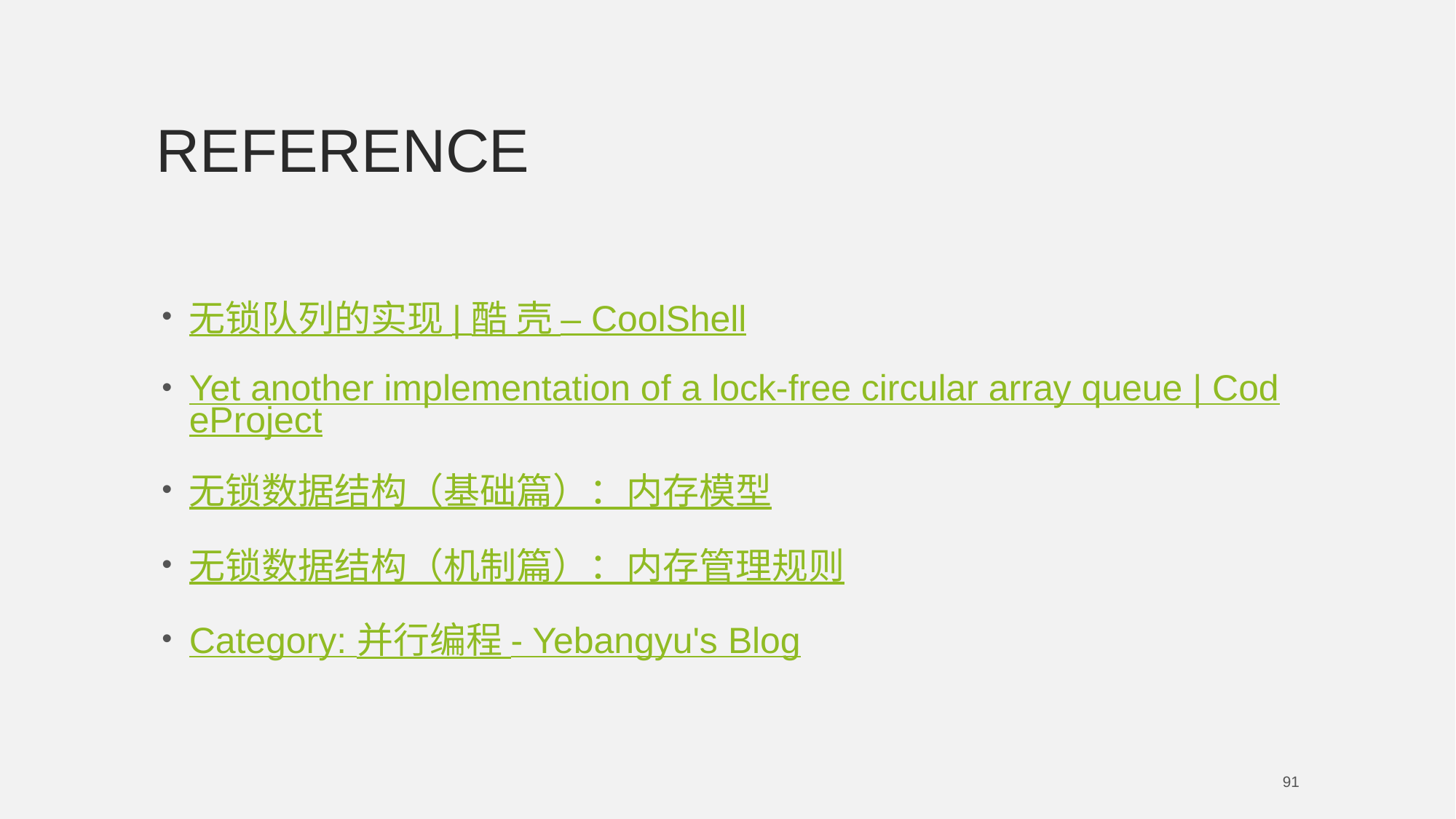

# Reference

无锁队列的实现 | 酷 壳 – CoolShell
Yet another implementation of a lock-free circular array queue | CodeProject
无锁数据结构（基础篇）：内存模型
无锁数据结构（机制篇）：内存管理规则
Category: 并行编程 - Yebangyu's Blog
91